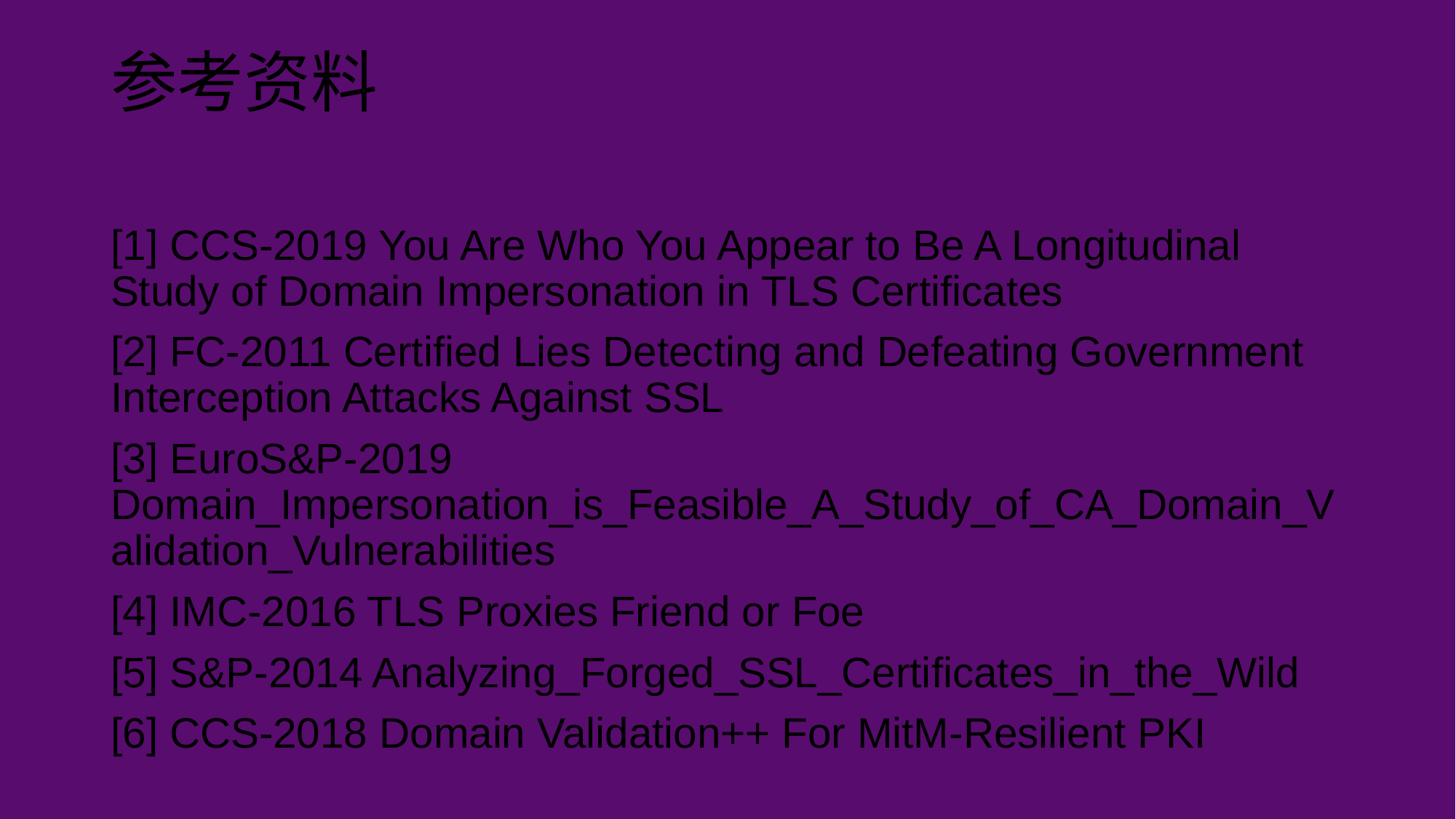

# 参考资料
[1] CCS-2019 You Are Who You Appear to Be A Longitudinal Study of Domain Impersonation in TLS Certificates
[2] FC-2011 Certified Lies Detecting and Defeating Government Interception Attacks Against SSL
[3] EuroS&P-2019 Domain_Impersonation_is_Feasible_A_Study_of_CA_Domain_Validation_Vulnerabilities
[4] IMC-2016 TLS Proxies Friend or Foe
[5] S&P-2014 Analyzing_Forged_SSL_Certificates_in_the_Wild
[6] CCS-2018 Domain Validation++ For MitM-Resilient PKI